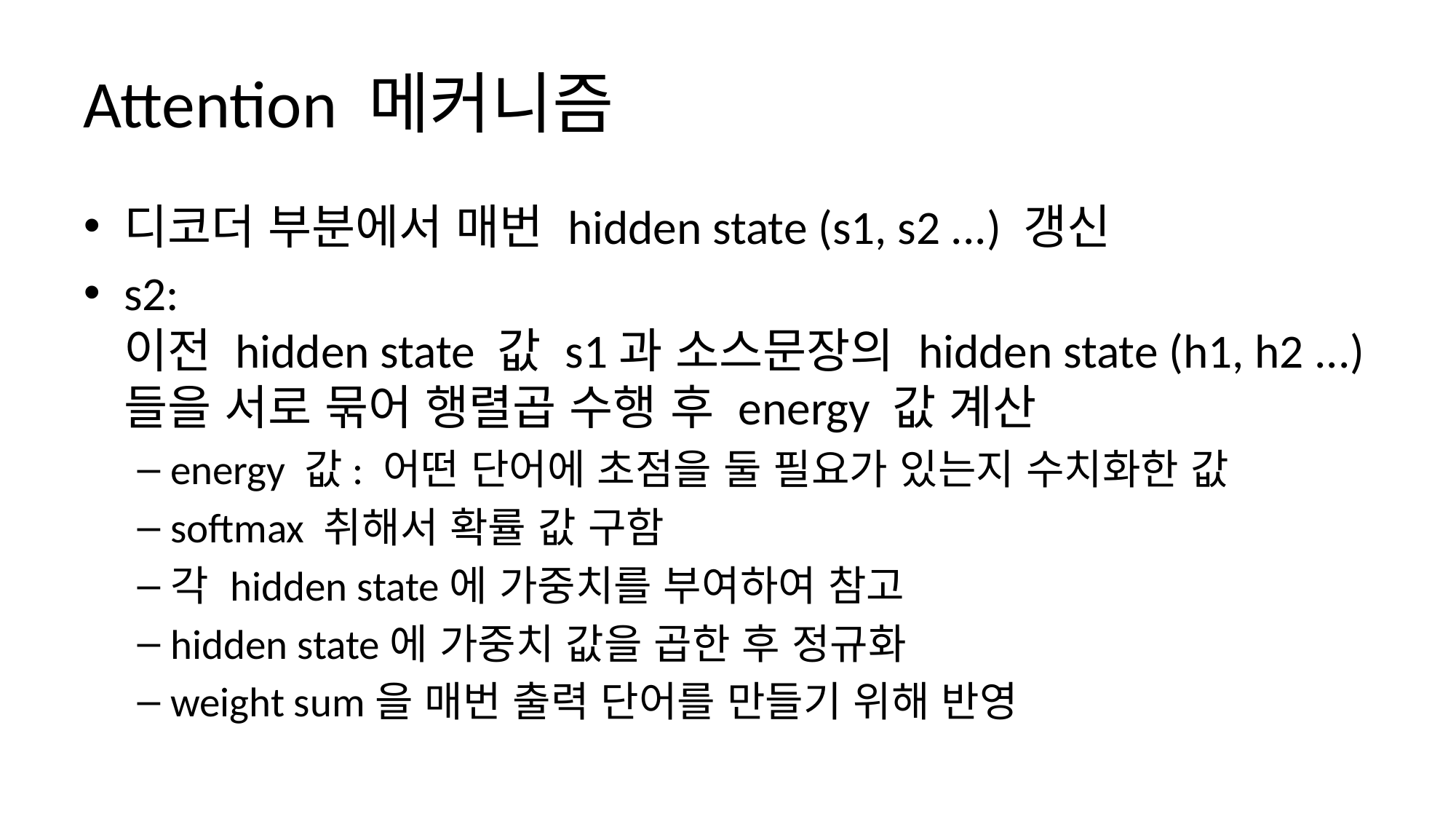

# Attention 메커니즘
디코더 부분에서 매번 hidden state (s1, s2 ...) 갱신
s2:
이전 hidden state 값 s1과 소스문장의 hidden state (h1, h2 ...)들을 서로 묶어 행렬곱 수행 후 energy 값 계산
energy 값: 어떤 단어에 초점을 둘 필요가 있는지 수치화한 값
softmax 취해서 확률 값 구함
각 hidden state에 가중치를 부여하여 참고
hidden state에 가중치 값을 곱한 후 정규화
weight sum을 매번 출력 단어를 만들기 위해 반영